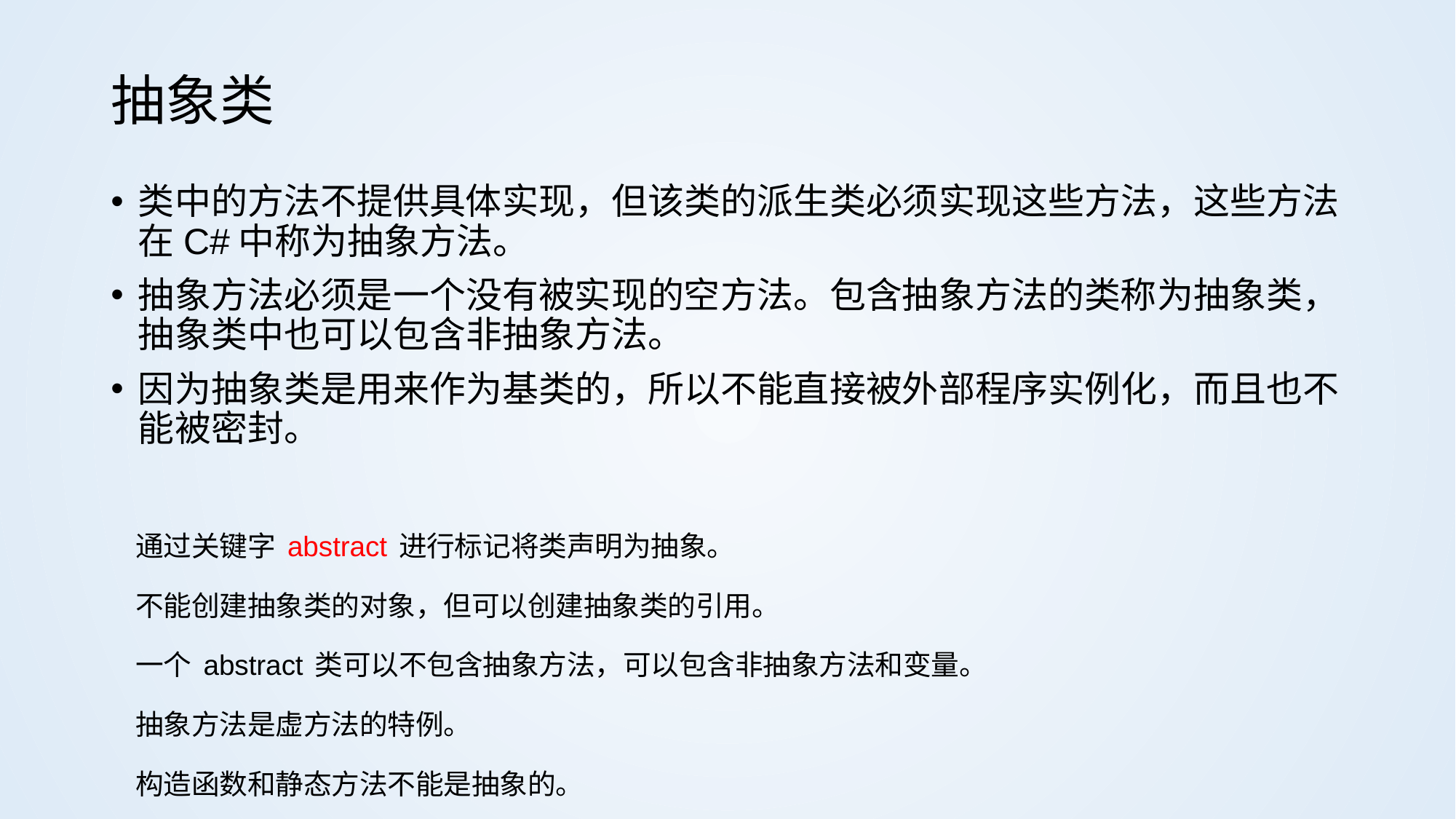

# 抽象类
类中的方法不提供具体实现，但该类的派生类必须实现这些方法，这些方法在C#中称为抽象方法。
抽象方法必须是一个没有被实现的空方法。包含抽象方法的类称为抽象类，抽象类中也可以包含非抽象方法。
因为抽象类是用来作为基类的，所以不能直接被外部程序实例化，而且也不能被密封。
通过关键字abstract进行标记将类声明为抽象。
不能创建抽象类的对象，但可以创建抽象类的引用。
一个abstract类可以不包含抽象方法，可以包含非抽象方法和变量。
抽象方法是虚方法的特例。
构造函数和静态方法不能是抽象的。
一个非abstract类不能包含抽象方法。
子类若要覆盖抽象类的抽象方法时，要使用override关键字。